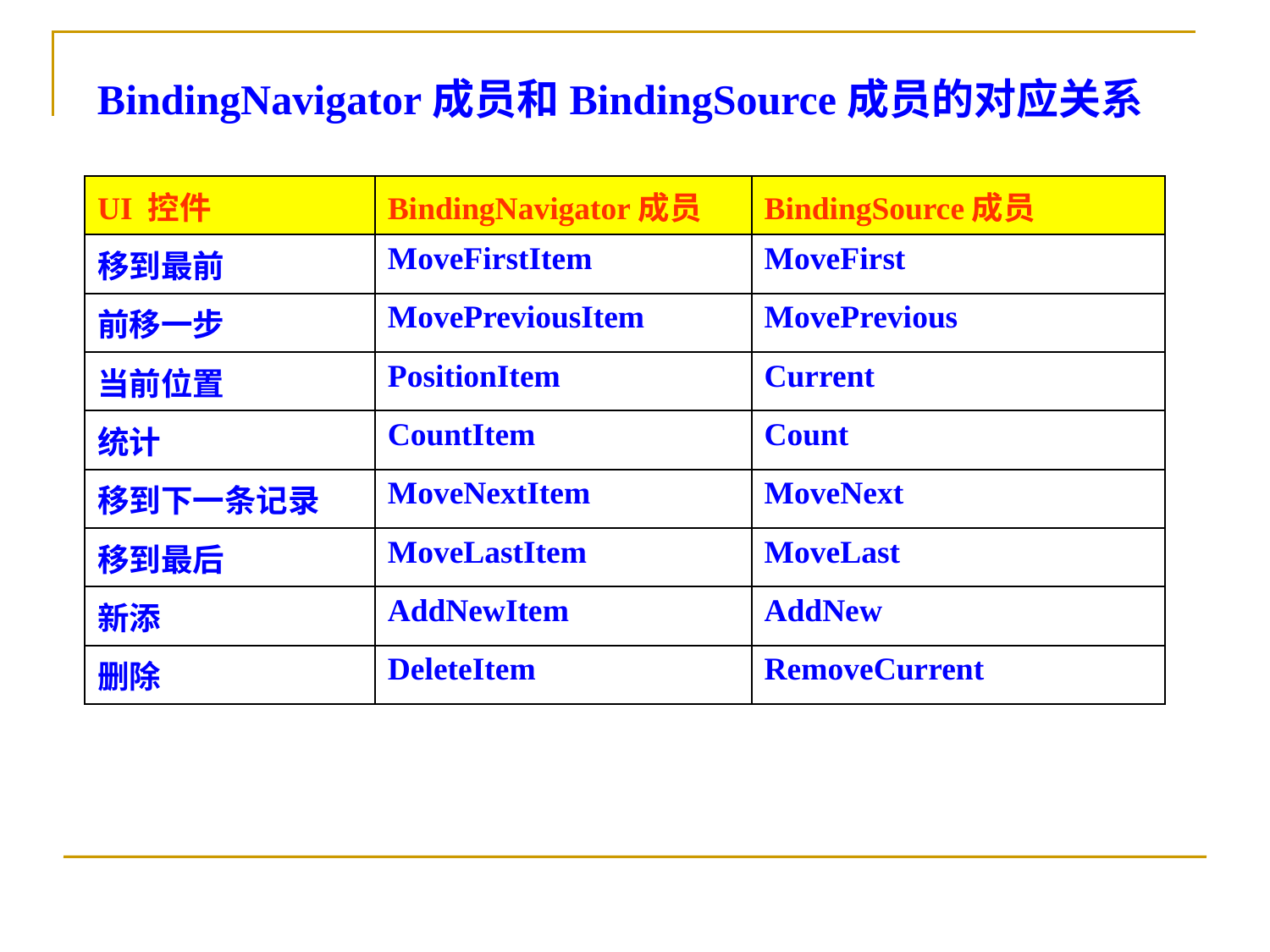

BindingNavigator成员和BindingSource成员的对应关系
| UI 控件 | BindingNavigator成员 | BindingSource成员 |
| --- | --- | --- |
| 移到最前 | MoveFirstItem | MoveFirst |
| 前移一步 | MovePreviousItem | MovePrevious |
| 当前位置 | PositionItem | Current |
| 统计 | CountItem | Count |
| 移到下一条记录 | MoveNextItem | MoveNext |
| 移到最后 | MoveLastItem | MoveLast |
| 新添 | AddNewItem | AddNew |
| 删除 | DeleteItem | RemoveCurrent |